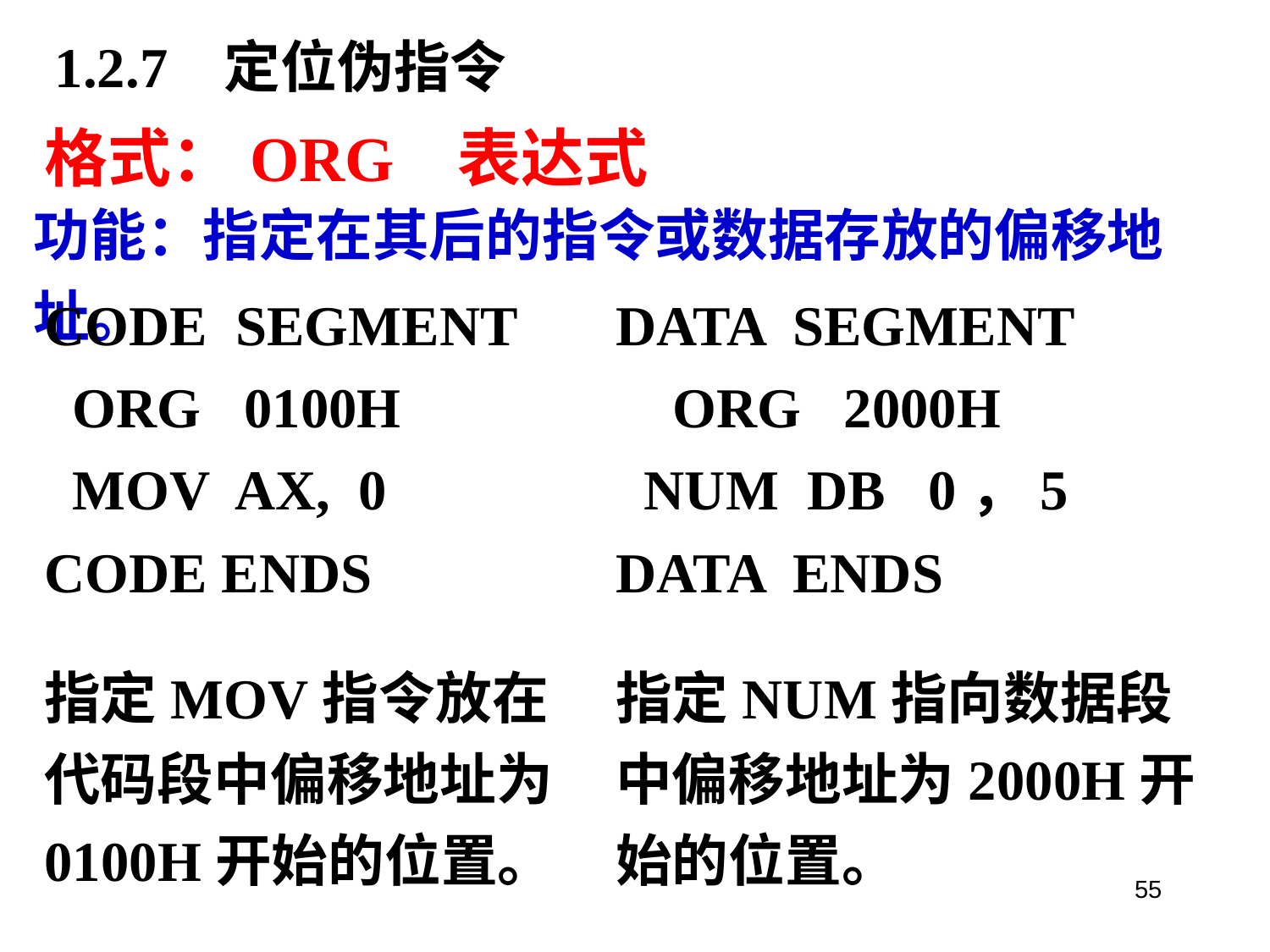

1.2.7   定位伪指令
格式：ORG   表达式
功能：指定在其后的指令或数据存放的偏移地址。
CODE  SEGMENT
  ORG   0100H
  MOV  AX,  0
CODE ENDS
DATA  SEGMENT
    ORG   2000H
  NUM  DB   0，5
DATA  ENDS
指定MOV指令放在代码段中偏移地址为0100H开始的位置。
指定NUM指向数据段中偏移地址为2000H开始的位置。
55